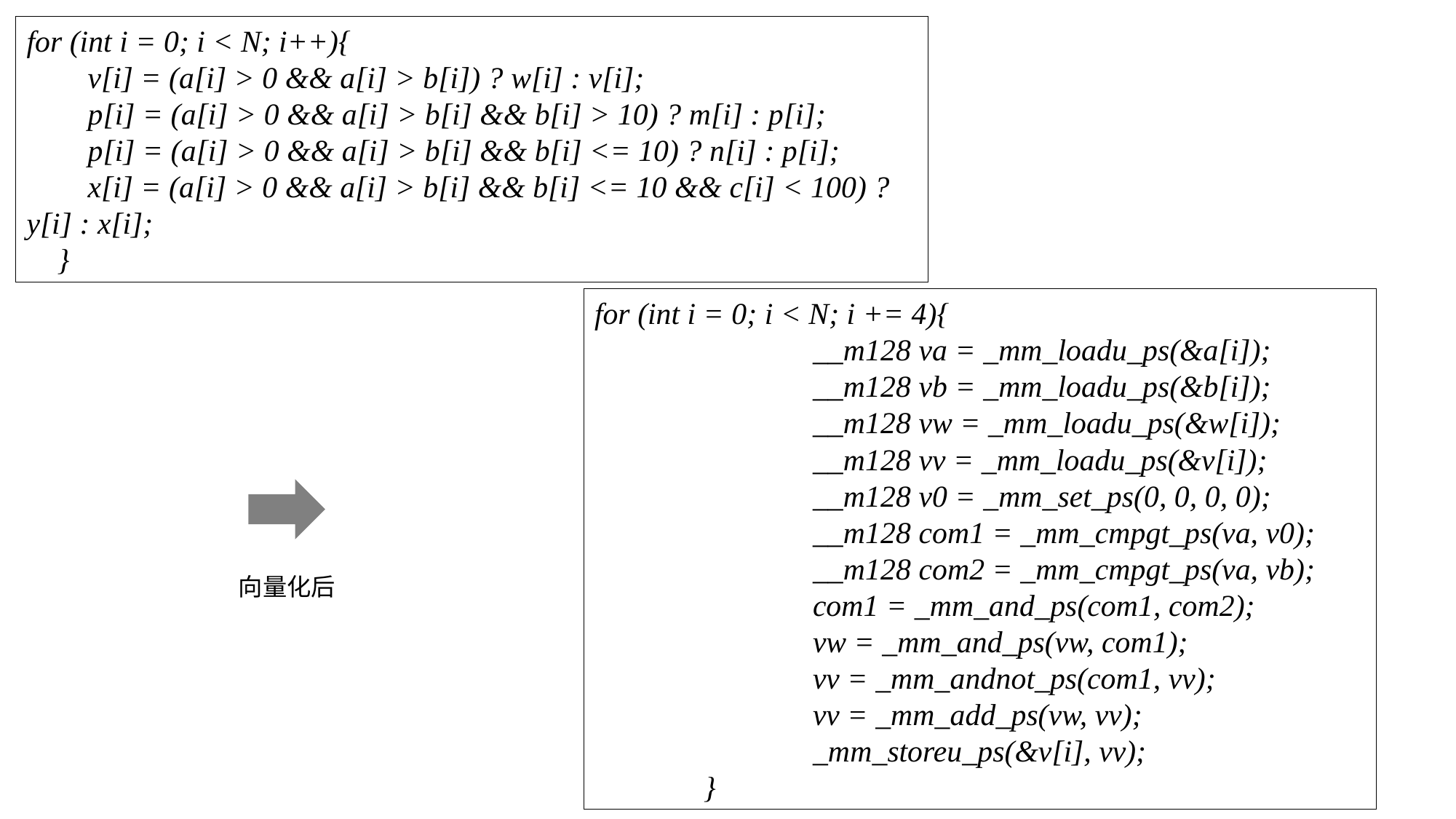

for (int i = 0; i < N; i++){
        v[i] = (a[i] > 0 && a[i] > b[i]) ? w[i] : v[i];
        p[i] = (a[i] > 0 && a[i] > b[i] && b[i] > 10) ? m[i] : p[i];
        p[i] = (a[i] > 0 && a[i] > b[i] && b[i] <= 10) ? n[i] : p[i];
        x[i] = (a[i] > 0 && a[i] > b[i] && b[i] <= 10 && c[i] < 100) ? y[i] : x[i];
    }
for (int i = 0; i < N; i += 4){
		__m128 va = _mm_loadu_ps(&a[i]);
		__m128 vb = _mm_loadu_ps(&b[i]);
		__m128 vw = _mm_loadu_ps(&w[i]);
		__m128 vv = _mm_loadu_ps(&v[i]);
		__m128 v0 = _mm_set_ps(0, 0, 0, 0);
		__m128 com1 = _mm_cmpgt_ps(va, v0);
		__m128 com2 = _mm_cmpgt_ps(va, vb);
		com1 = _mm_and_ps(com1, com2);
		vw = _mm_and_ps(vw, com1);
		vv = _mm_andnot_ps(com1, vv);
		vv = _mm_add_ps(vw, vv);
		_mm_storeu_ps(&v[i], vv);
	}

向量化后